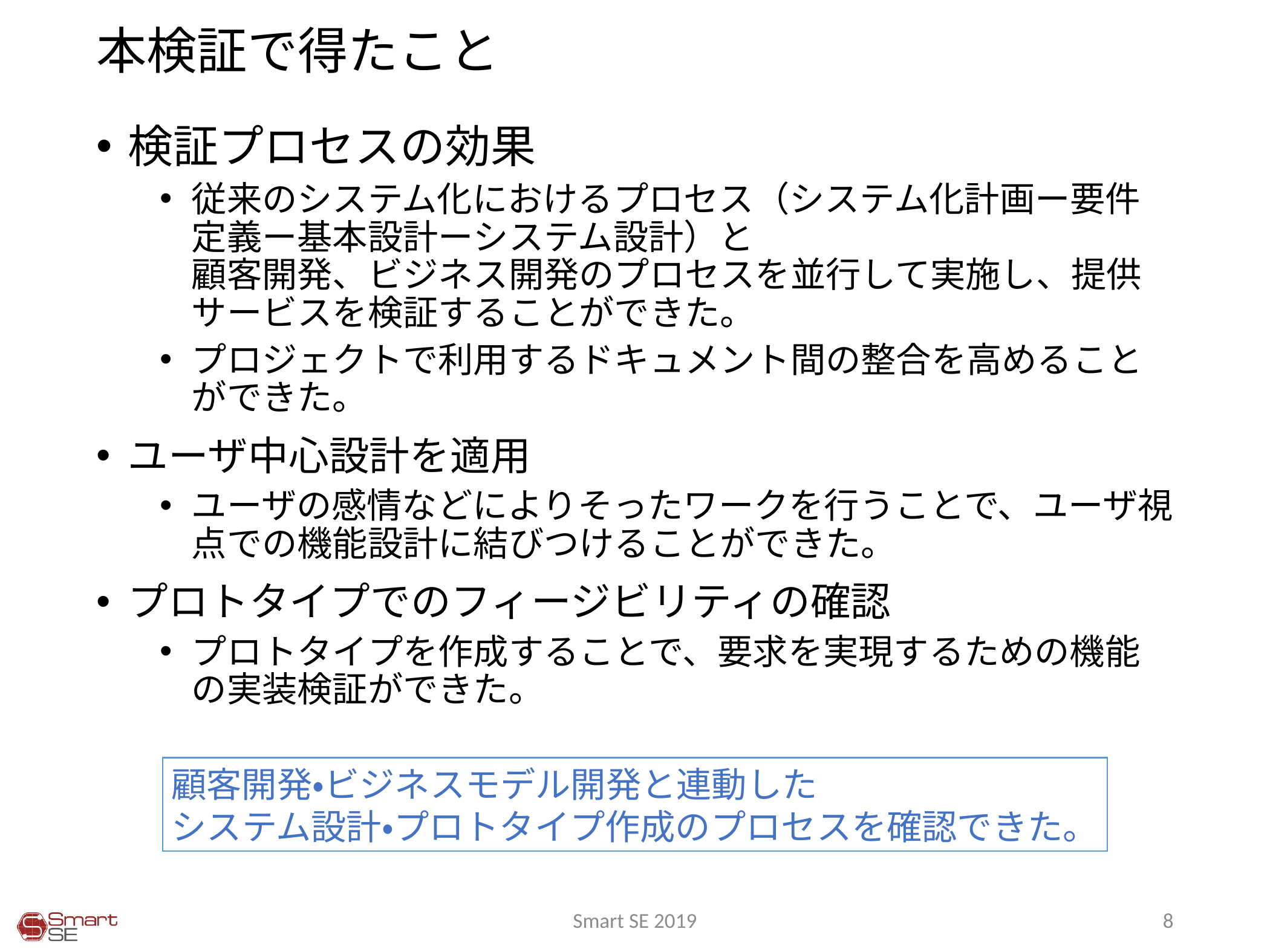

# 本検証で得たこと
検証プロセスの効果
従来のシステム化におけるプロセス（システム化計画ー要件定義ー基本設計ーシステム設計）と
顧客開発、ビジネス開発のプロセスを並行して実施し、提供サービスを検証することができた。
プロジェクトで利用するドキュメント間の整合を高めることができた。
ユーザ中心設計を適用
ユーザの感情などによりそったワークを行うことで、ユーザ視点での機能設計に結びつけることができた。
プロトタイプでのフィージビリティの確認
プロトタイプを作成することで、要求を実現するための機能の実装検証ができた。

顧客開発・ビジネスモデル開発と連動した
システム設計・プロトタイプ作成のプロセスを確認できた。
Smart SE 2019
8